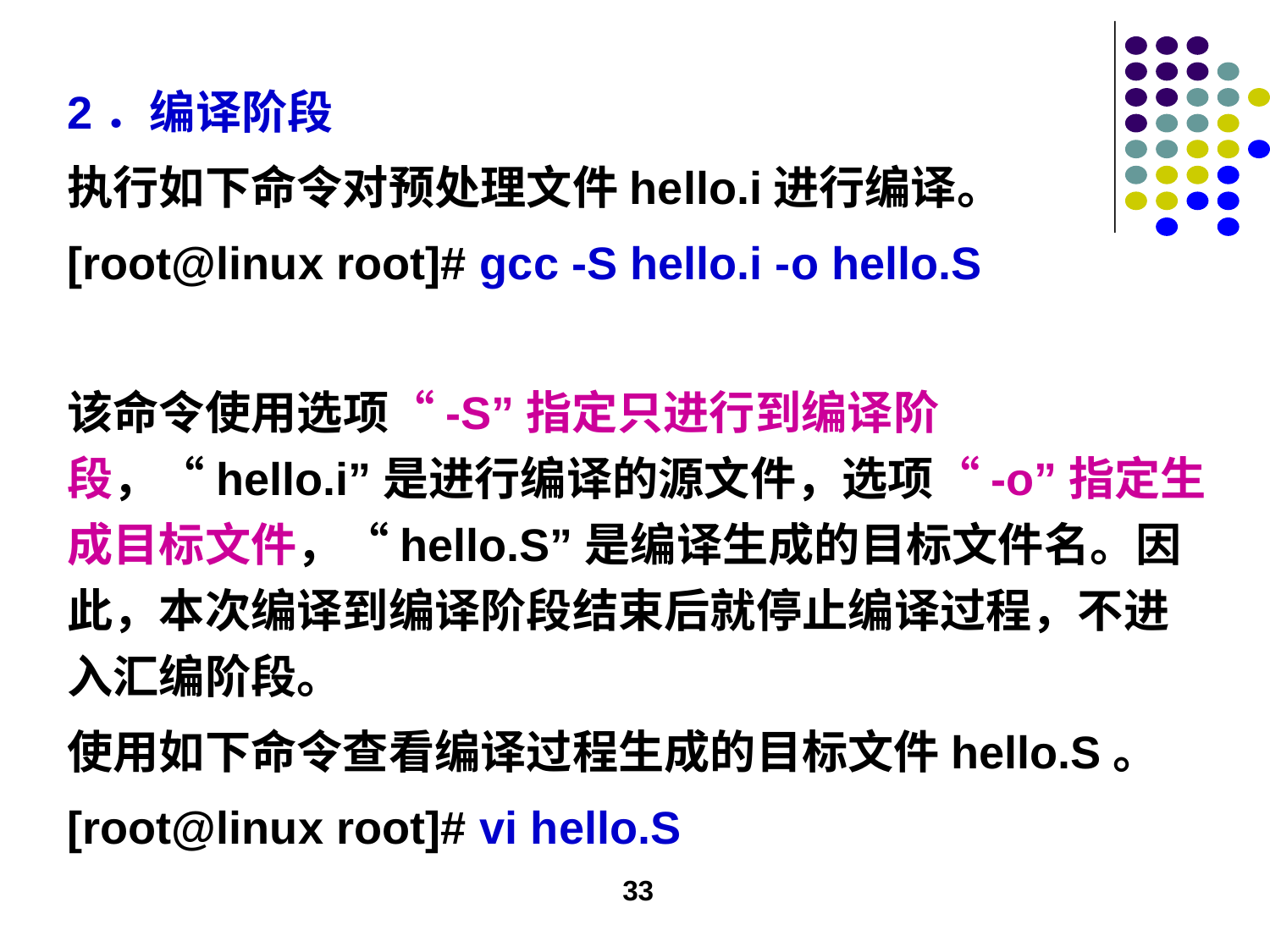

2．编译阶段
执行如下命令对预处理文件hello.i进行编译。
[root@linux root]# gcc -S hello.i -o hello.S

该命令使用选项“-S”指定只进行到编译阶段，“hello.i”是进行编译的源文件，选项“-o”指定生成目标文件，“hello.S”是编译生成的目标文件名。因此，本次编译到编译阶段结束后就停止编译过程，不进入汇编阶段。
使用如下命令查看编译过程生成的目标文件hello.S。
[root@linux root]# vi hello.S
33